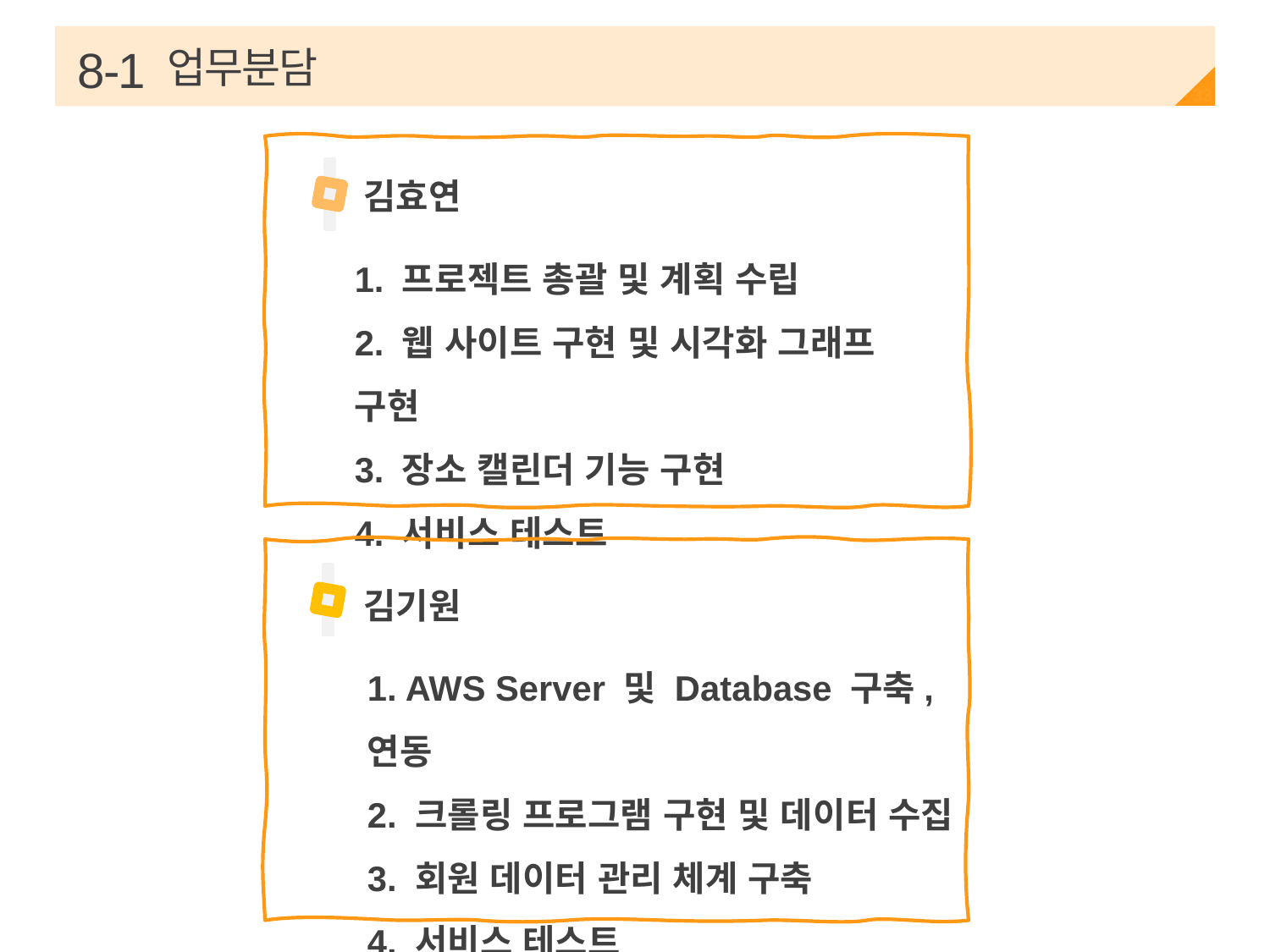

업무분담
8-1
33

김효연
1. 프로젝트 총괄 및 계획 수립
2. 웹 사이트 구현 및 시각화 그래프 구현
3. 장소 캘린더 기능 구현
4. 서비스 테스트

김기원
1. AWS Server 및 Database 구축, 연동
2. 크롤링 프로그램 구현 및 데이터 수집
3. 회원 데이터 관리 체계 구축
4. 서비스 테스트